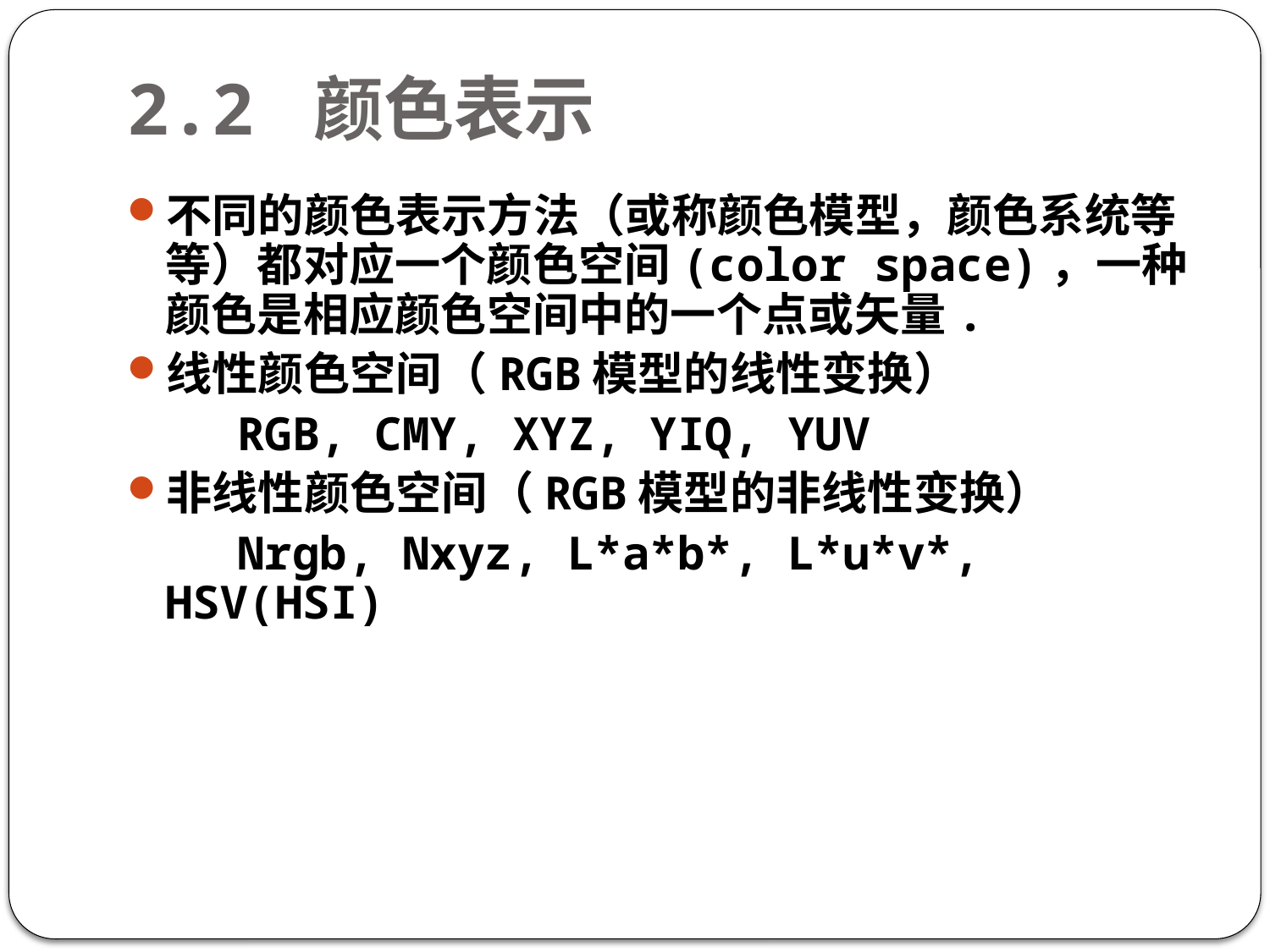

# 2.2 颜色表示
不同的颜色表示方法（或称颜色模型，颜色系统等等）都对应一个颜色空间(color space)，一种颜色是相应颜色空间中的一个点或矢量.
线性颜色空间（RGB模型的线性变换）
    RGB, CMY, XYZ, YIQ, YUV
非线性颜色空间（RGB模型的非线性变换）
    Nrgb, Nxyz, L*a*b*, L*u*v*, HSV(HSI)